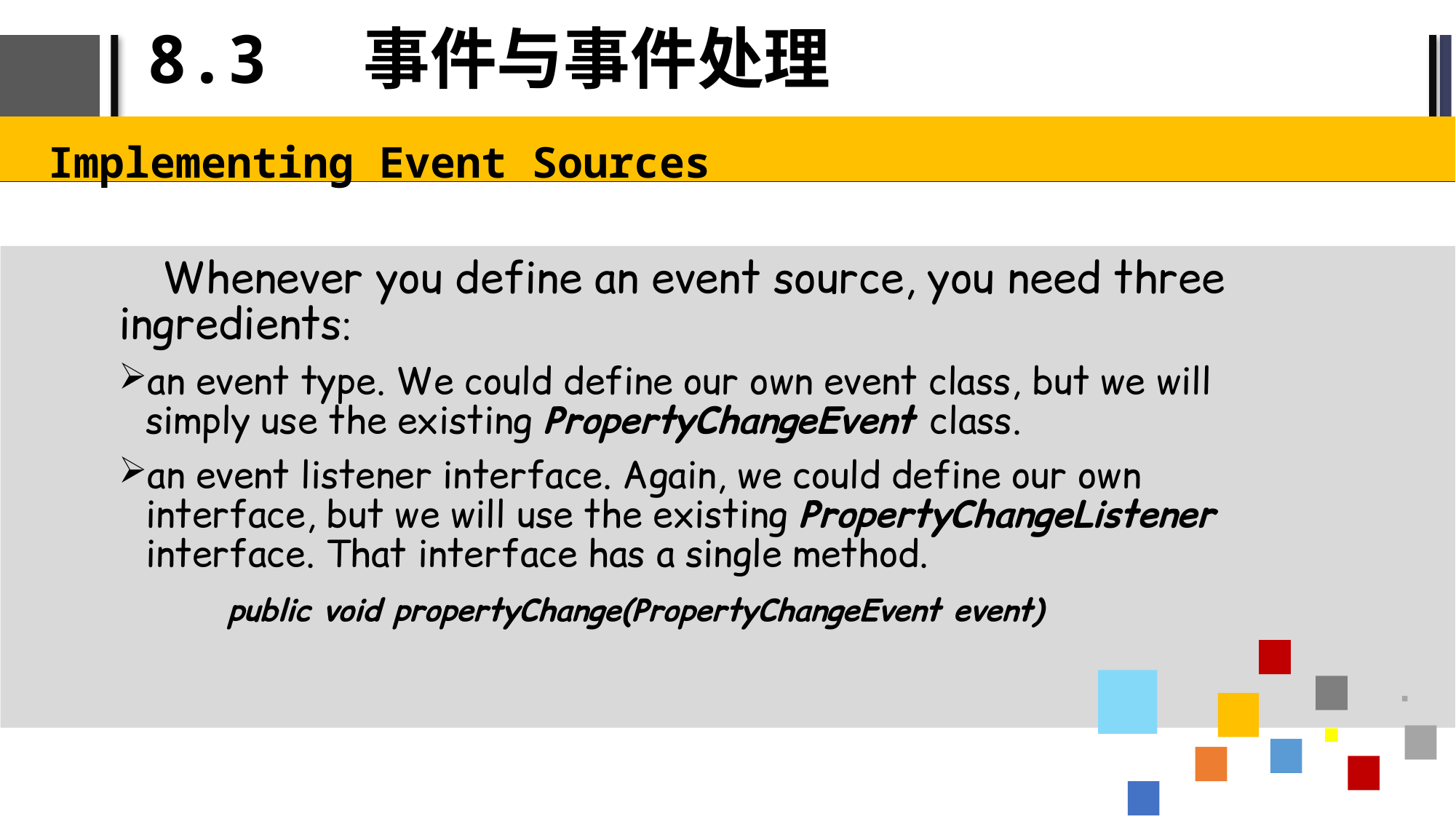

# 8.3  事件与事件处理

Implementing Event Sources

    Whenever you define an event source, you need three ingredients:
an event type. We could define our own event class, but we will simply use the existing PropertyChangeEvent class.
an event listener interface. Again, we could define our own interface, but we will use the existing PropertyChangeListener interface. That interface has a single method.
	public void propertyChange(PropertyChangeEvent event)